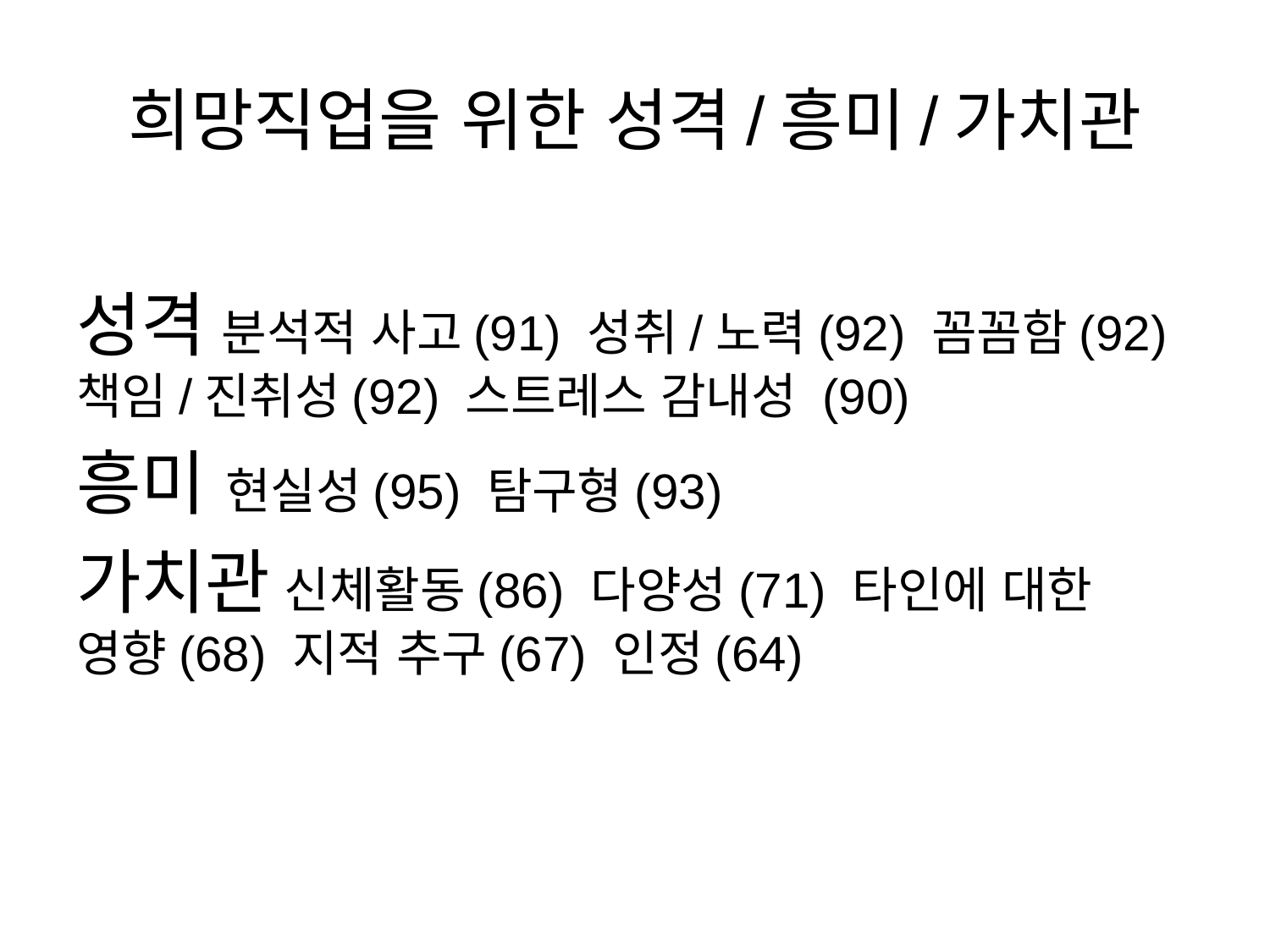

# 희망직업을 위한 성격/흥미/가치관

성격 분석적 사고(91) 성취/노력(92) 꼼꼼함(92) 책임/진취성(92) 스트레스 감내성 (90)
흥미 현실성(95) 탐구형(93)
가치관 신체활동(86) 다양성(71) 타인에 대한 영향(68) 지적 추구(67) 인정(64)